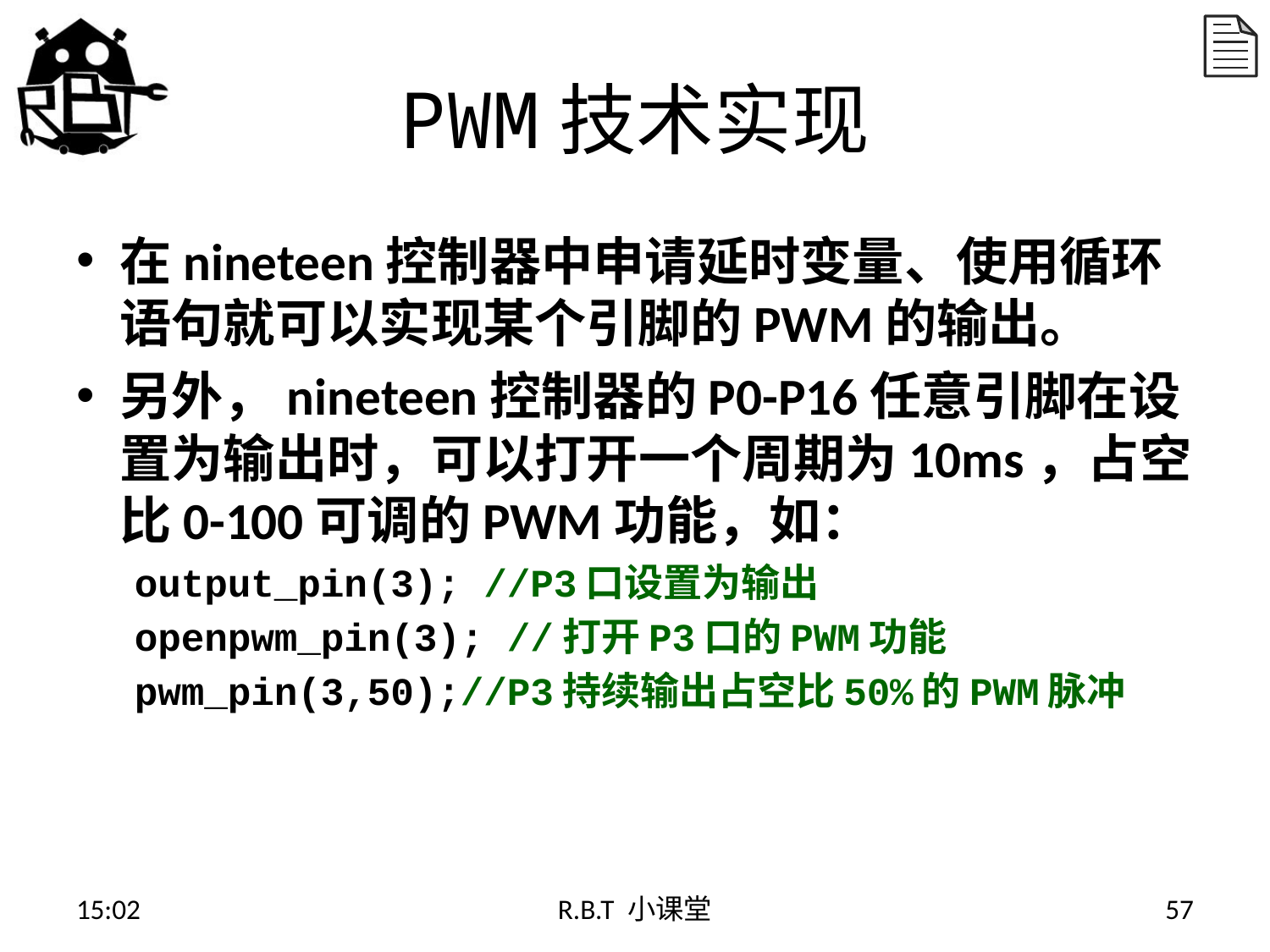

# PWM技术实现
在nineteen控制器中申请延时变量、使用循环语句就可以实现某个引脚的PWM的输出。
另外，nineteen控制器的P0-P16任意引脚在设置为输出时，可以打开一个周期为10ms，占空比0-100可调的PWM功能，如：
output_pin(3); //P3口设置为输出
openpwm_pin(3); //打开P3口的PWM功能
pwm_pin(3,50);//P3持续输出占空比50%的PWM脉冲
15:02
R.B.T 小课堂
57